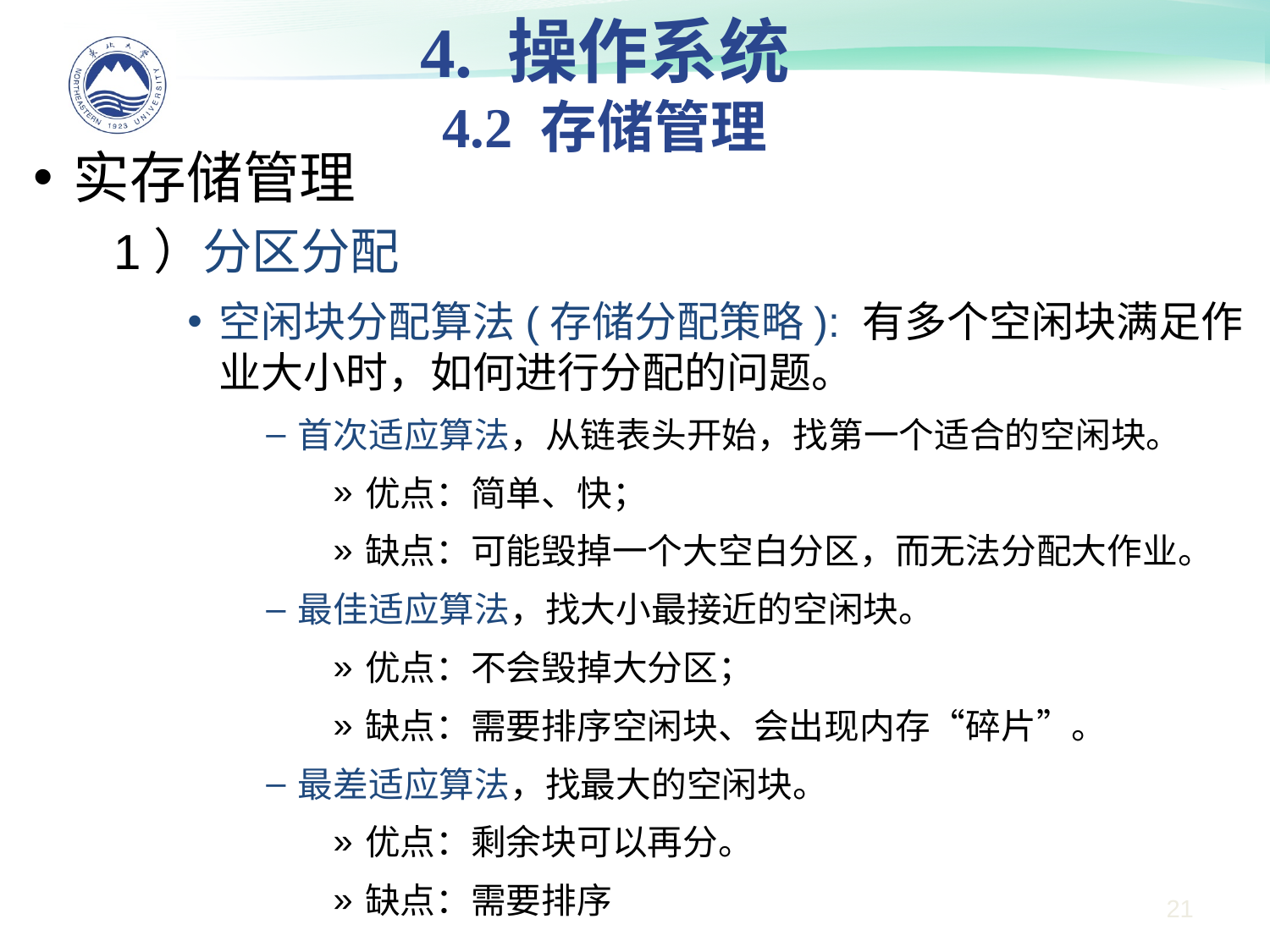

4. 操作系统
4.2 存储管理
实存储管理
1）分区分配
空闲块分配算法(存储分配策略): 有多个空闲块满足作业大小时，如何进行分配的问题。
首次适应算法，从链表头开始，找第一个适合的空闲块。
优点：简单、快；
缺点：可能毁掉一个大空白分区，而无法分配大作业。
最佳适应算法，找大小最接近的空闲块。
优点：不会毁掉大分区；
缺点：需要排序空闲块、会出现内存“碎片”。
最差适应算法，找最大的空闲块。
优点：剩余块可以再分。
缺点：需要排序
21